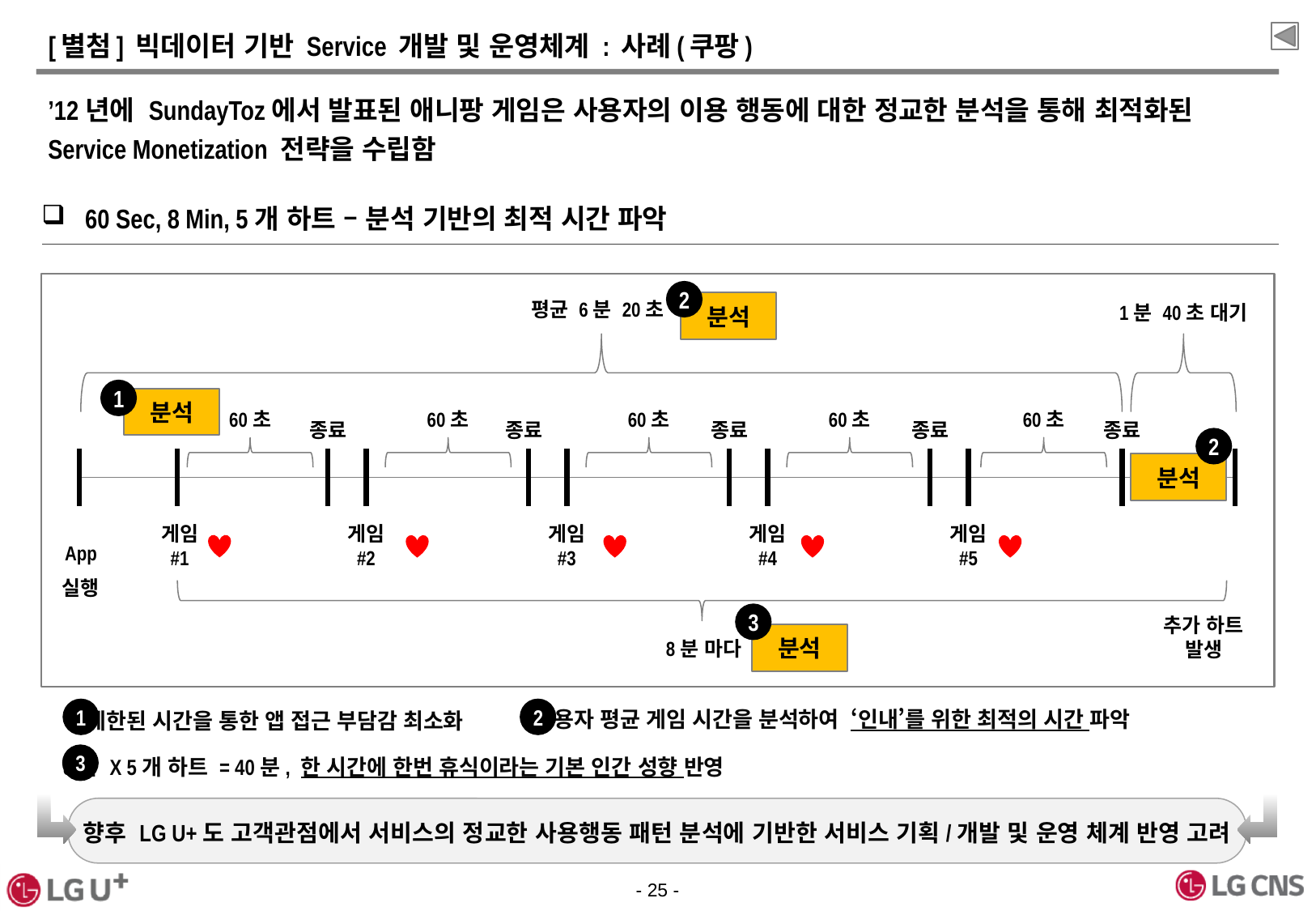

# [별첨] 빅데이터 기반 Service 개발 및 운영체계 : 사례(쿠팡)

’12년에 SundayToz에서 발표된 애니팡 게임은 사용자의 이용 행동에 대한 정교한 분석을 통해 최적화된 Service Monetization 전략을 수립함
60 Sec, 8 Min, 5개 하트 – 분석 기반의 최적 시간 파악

2
평균 6분 20초
분석
1분 40초 대기

1
분석

60초
60초
60초
60초
60초
종료
종료
종료
종료
종료
2
분석
게임
#1
게임
#2
게임
#3
게임
#4
게임
#5
App
실행

3
추가 하트
발생
분석
8분 마다
사용자 평균 게임 시간을 분석하여  ‘인내’를 위한 최적의 시간 파악
제한된 시간을 통한 앱 접근 부담감 최소화
1
2
8분 X 5개 하트 = 40분, 한 시간에 한번 휴식이라는 기본 인간 성향 반영
3
향후 LG U+도 고객관점에서 서비스의 정교한 사용행동 패턴 분석에 기반한 서비스 기획/개발 및 운영 체계 반영 고려